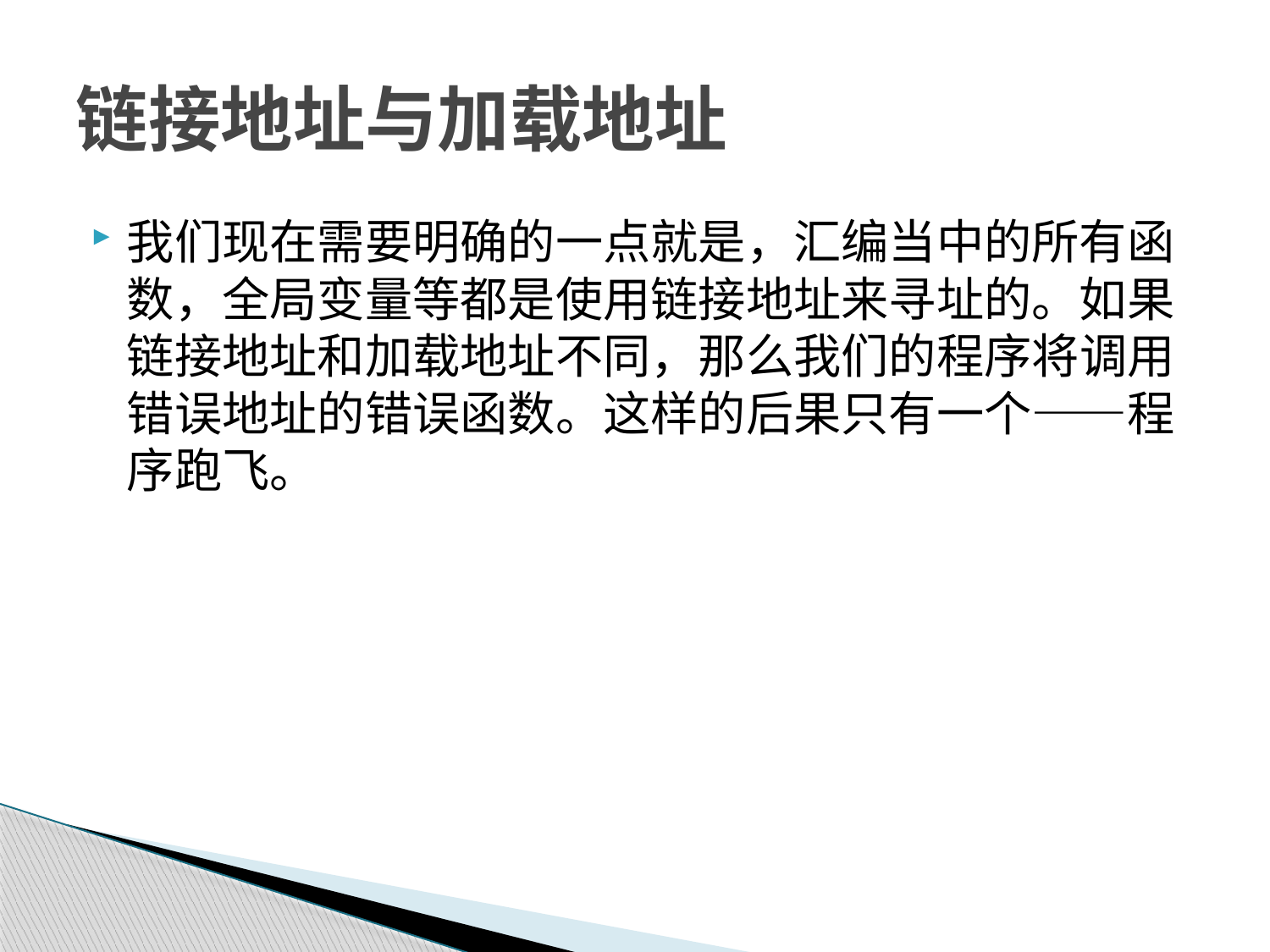

# 链接地址与加载地址
我们现在需要明确的一点就是，汇编当中的所有函数，全局变量等都是使用链接地址来寻址的。如果链接地址和加载地址不同，那么我们的程序将调用错误地址的错误函数。这样的后果只有一个——程序跑飞。